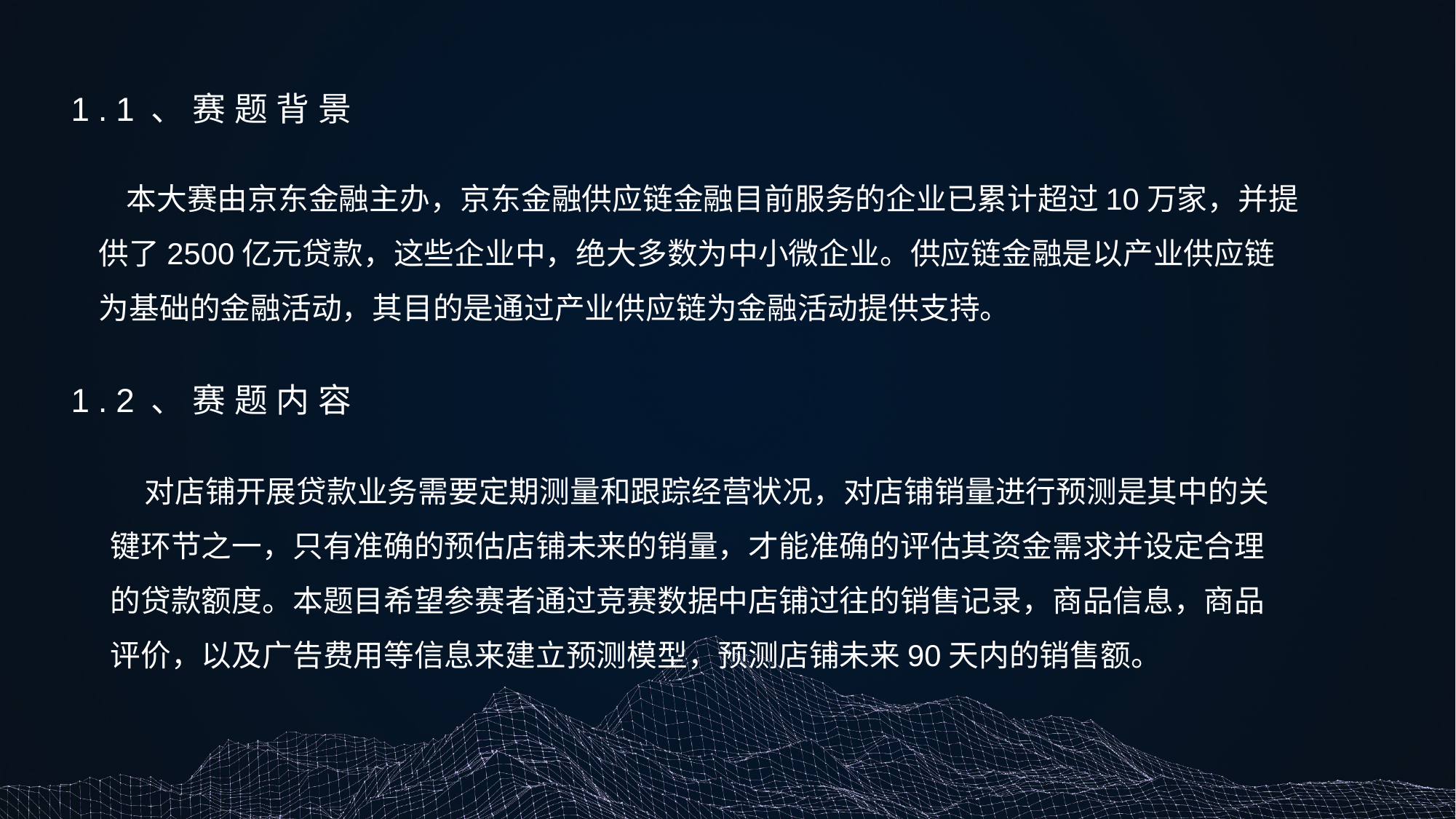

1.1、赛题背景
   本大赛由京东金融主办，京东金融供应链金融目前服务的企业已累计超过10万家，并提供了2500亿元贷款，这些企业中，绝大多数为中小微企业。供应链金融是以产业供应链为基础的金融活动，其目的是通过产业供应链为金融活动提供支持。

1.2、赛题内容
    对店铺开展贷款业务需要定期测量和跟踪经营状况，对店铺销量进行预测是其中的关键环节之一，只有准确的预估店铺未来的销量，才能准确的评估其资金需求并设定合理的贷款额度。本题目希望参赛者通过竞赛数据中店铺过往的销售记录，商品信息，商品评价，以及广告费用等信息来建立预测模型，预测店铺未来90天内的销售额。